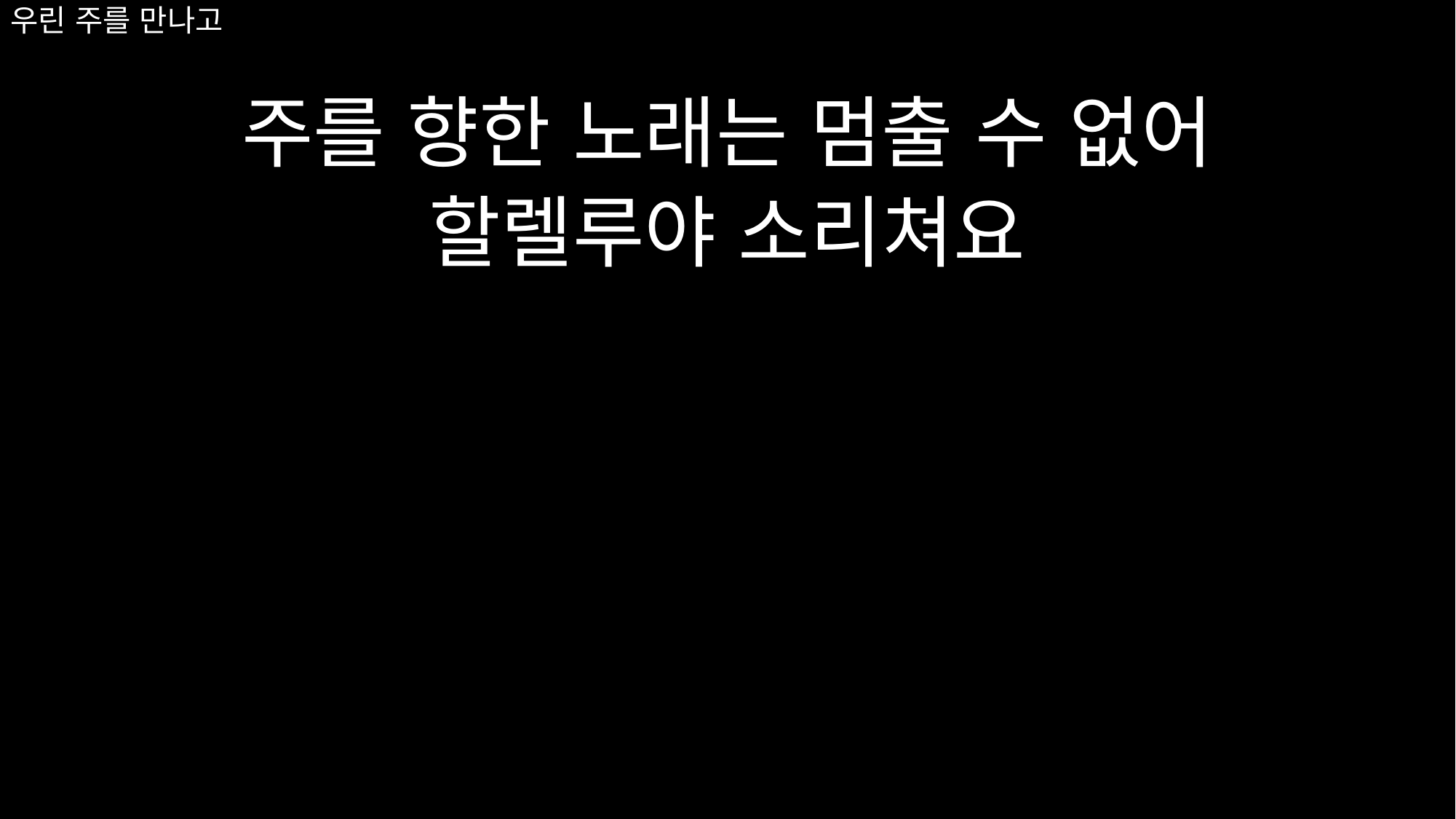

# 우린 주를 만나고
주를 향한 노래는 멈출 수 없어
할렐루야 소리쳐요